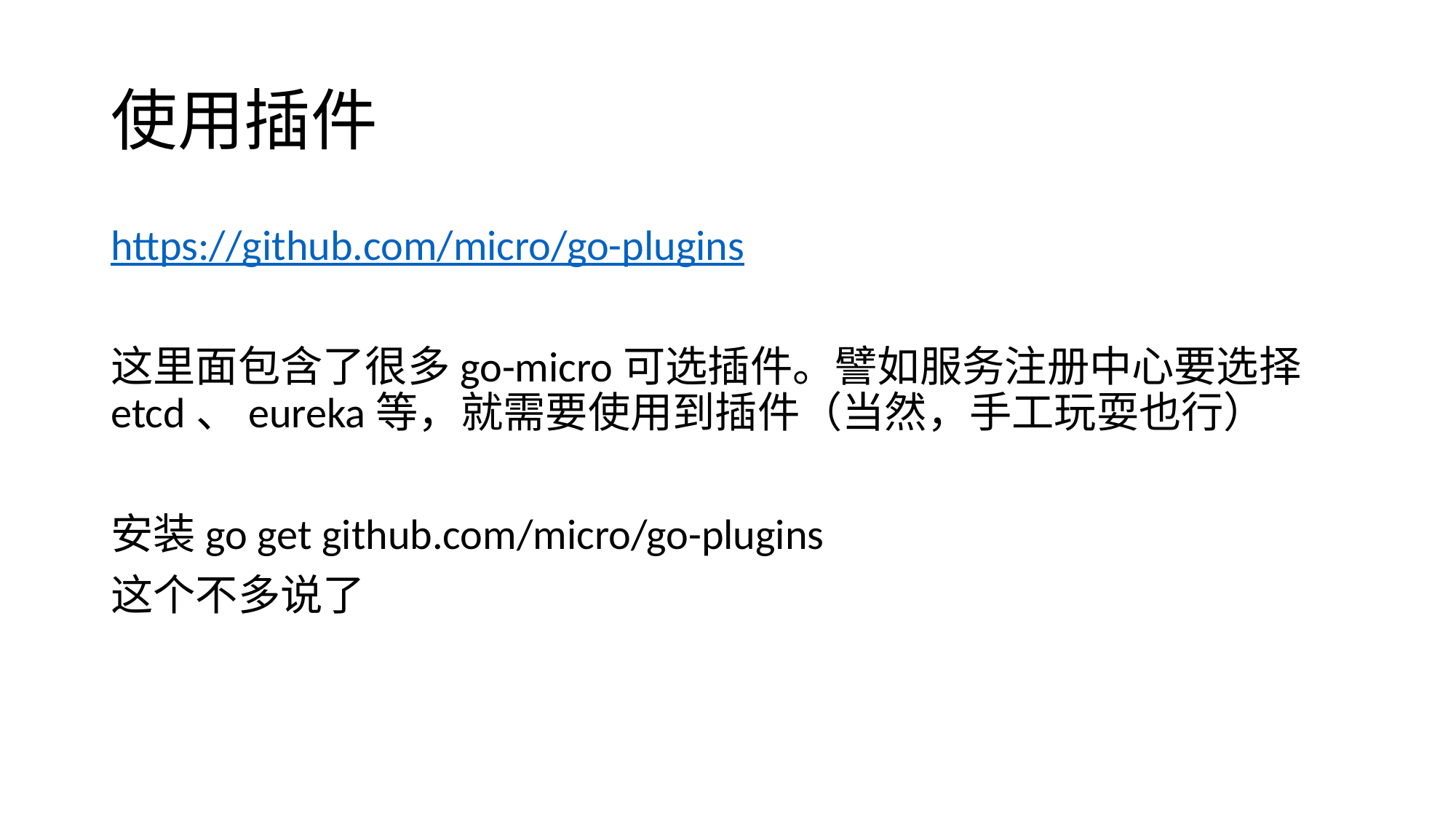

# 使用插件
https://github.com/micro/go-plugins

这里面包含了很多go-micro可选插件。譬如服务注册中心要选择etcd、eureka等，就需要使用到插件（当然，手工玩耍也行）

安装go get github.com/micro/go-plugins
这个不多说了